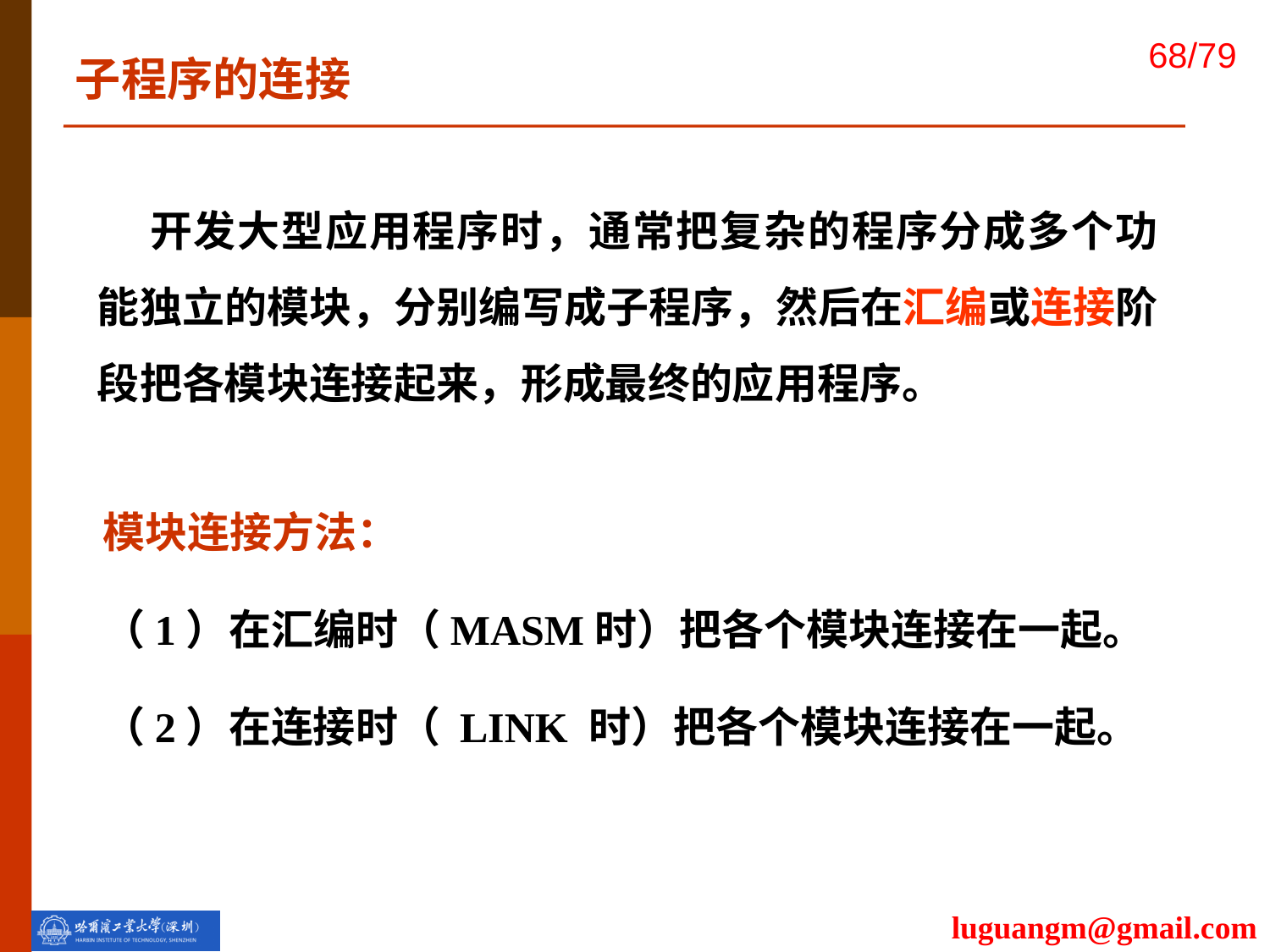

子程序的连接
    开发大型应用程序时，通常把复杂的程序分成多个功能独立的模块，分别编写成子程序，然后在汇编或连接阶段把各模块连接起来，形成最终的应用程序。
模块连接方法：
（1）在汇编时（MASM时）把各个模块连接在一起。
（2）在连接时（ LINK 时）把各个模块连接在一起。